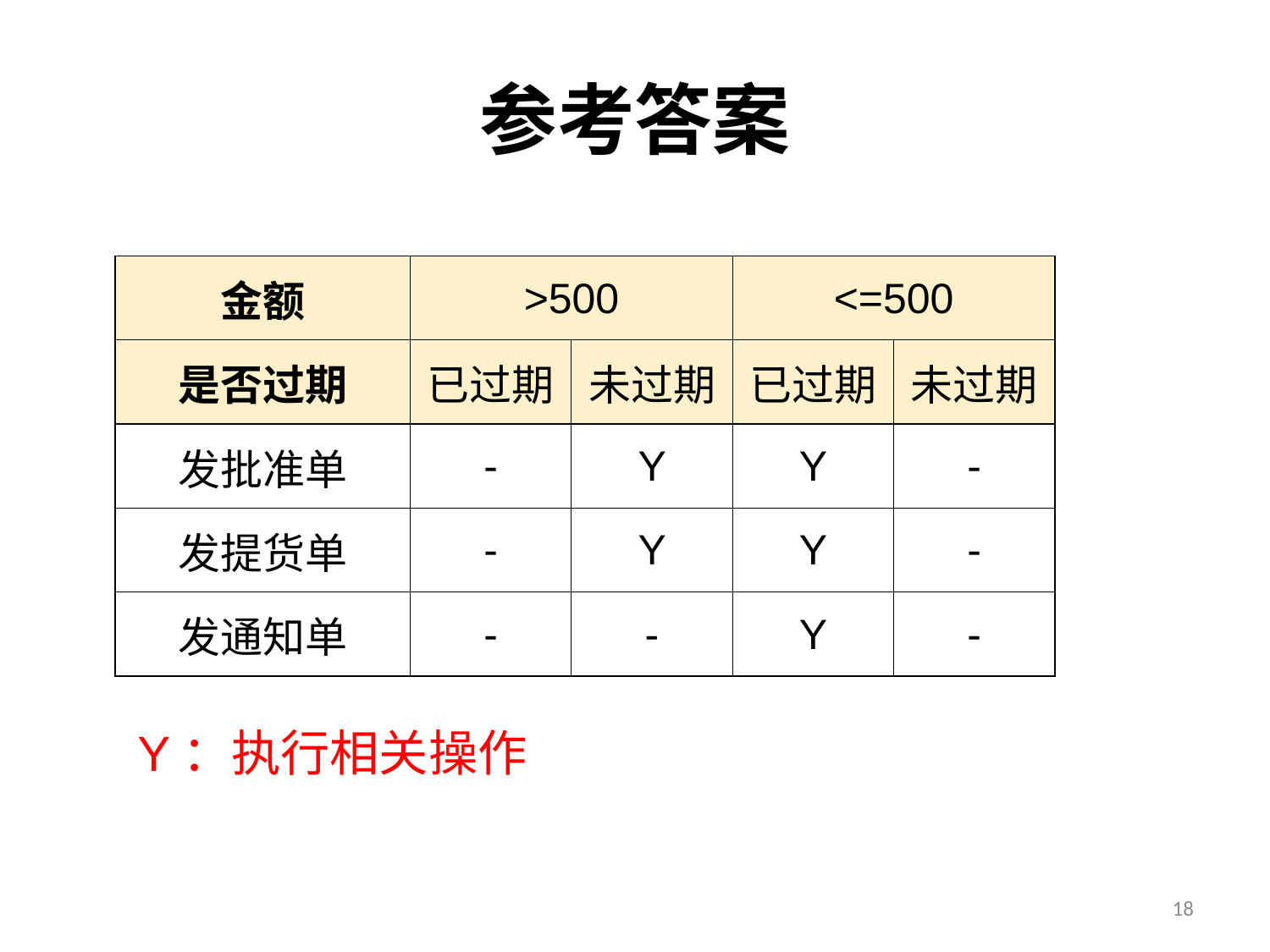

# 参考答案
| 金额 | >500 |  | <=500 |  |
| --- | --- | --- | --- | --- |
| 是否过期 | 已过期 | 未过期 | 已过期 | 未过期 |
| 发批准单 | - | Y | Y | - |
| 发提货单 | - | Y | Y | - |
| 发通知单 | - | - | Y | - |
Y：执行相关操作
18